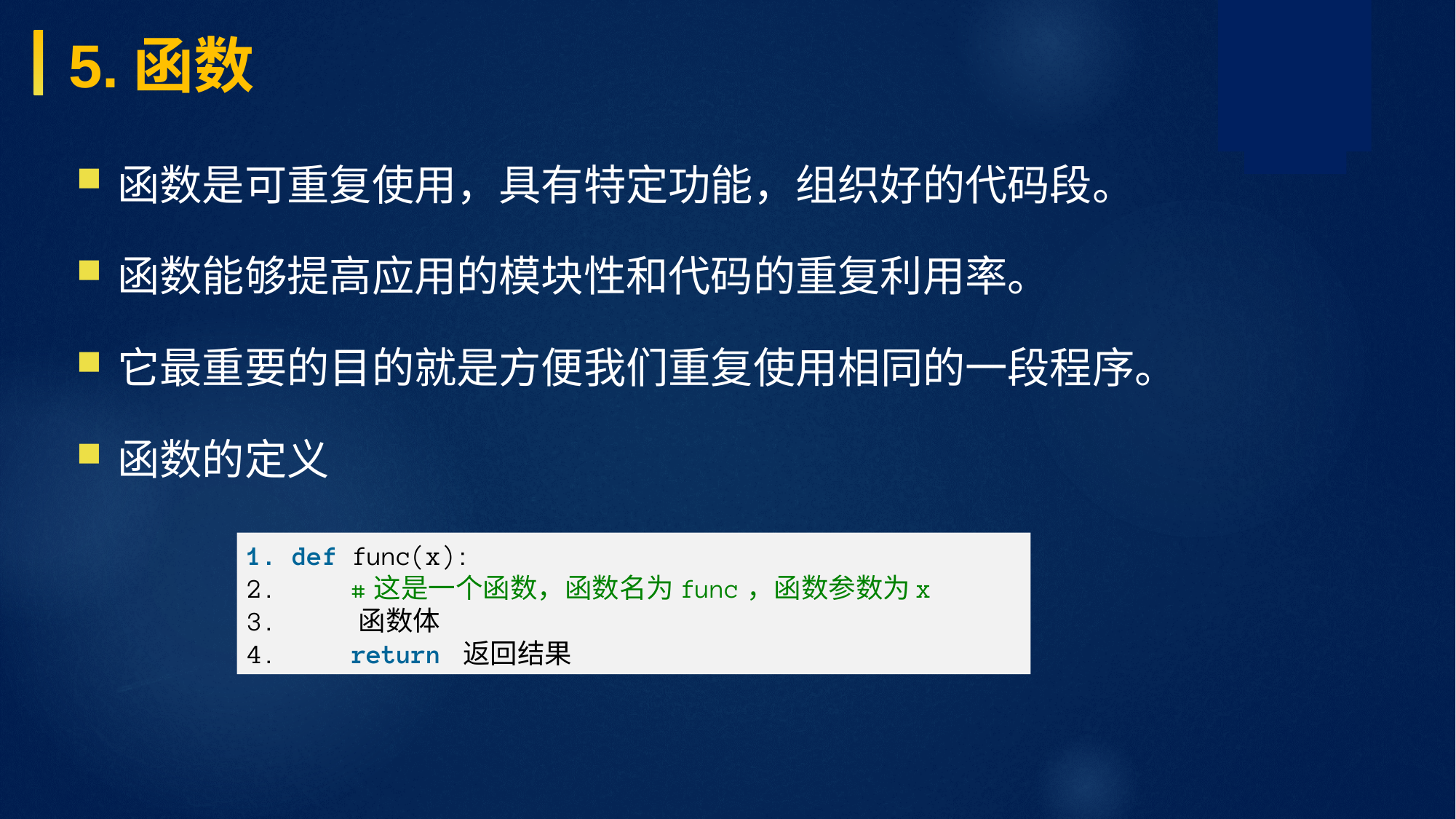

5.函数
函数是可重复使用，具有特定功能，组织好的代码段。
函数能够提高应用的模块性和代码的重复利用率。
它最重要的目的就是方便我们重复使用相同的一段程序。
函数的定义

1. def func(x):      2.     #这是一个函数，函数名为func，函数参数为x     3.     函数体      4.     return 返回结果